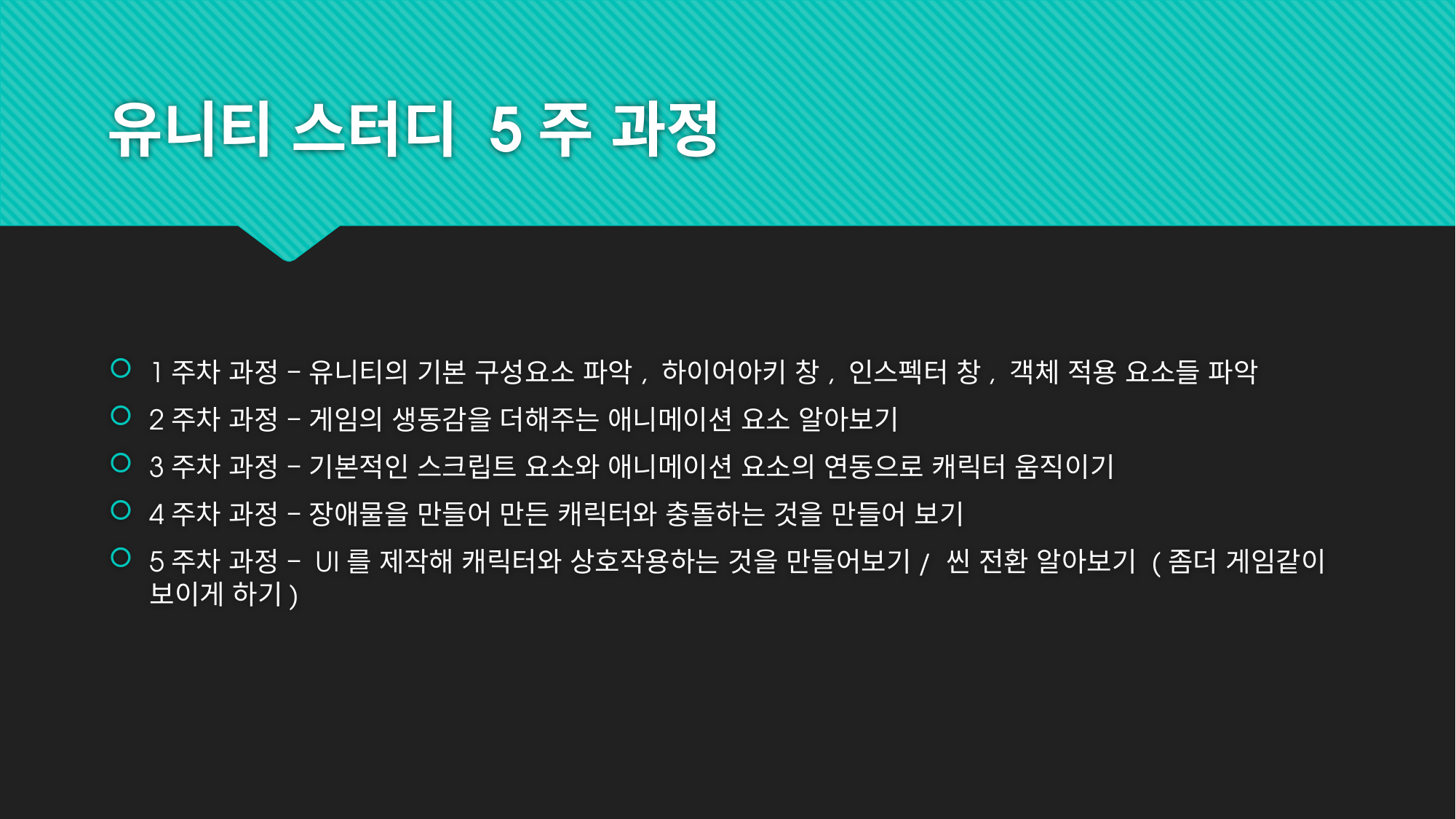

# 유니티 스터디 5주 과정
1주차 과정 – 유니티의 기본 구성요소 파악, 하이어아키 창, 인스펙터 창, 객체 적용 요소들 파악
2주차 과정 – 게임의 생동감을 더해주는 애니메이션 요소 알아보기
3주차 과정 – 기본적인 스크립트 요소와 애니메이션 요소의 연동으로 캐릭터 움직이기
4주차 과정 – 장애물을 만들어 만든 캐릭터와 충돌하는 것을 만들어 보기
5주차 과정 – UI를 제작해 캐릭터와 상호작용하는 것을 만들어보기/ 씬 전환 알아보기 (좀더 게임같이 보이게 하기)